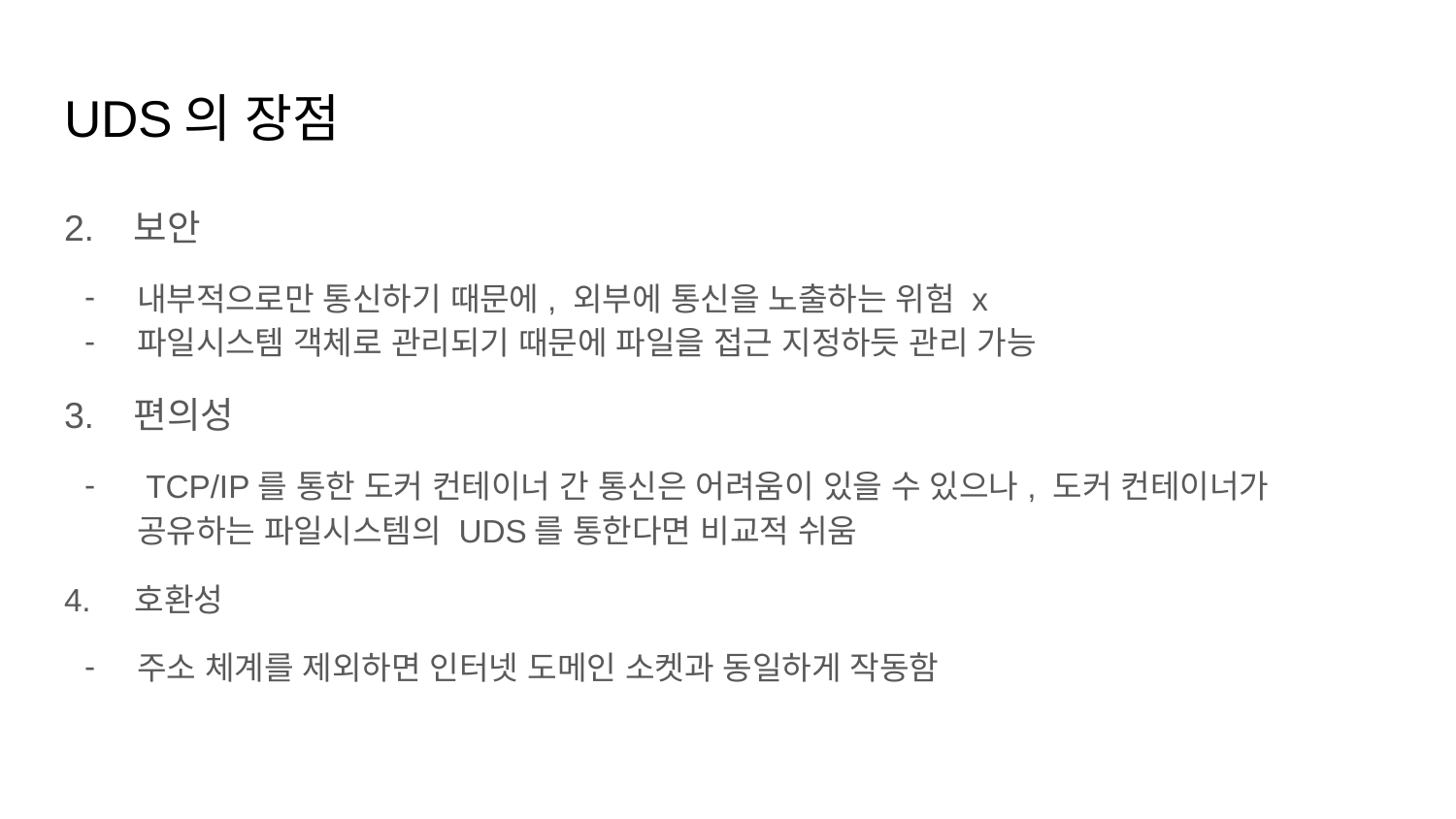

# UDS의 장점
2.   보안
내부적으로만 통신하기 때문에, 외부에 통신을 노출하는 위험 x
파일시스템 객체로 관리되기 때문에 파일을 접근 지정하듯 관리 가능
3.   편의성
 TCP/IP를 통한 도커 컨테이너 간 통신은 어려움이 있을 수 있으나, 도커 컨테이너가 공유하는 파일시스템의 UDS를 통한다면 비교적 쉬움
4.    호환성
주소 체계를 제외하면 인터넷 도메인 소켓과 동일하게 작동함